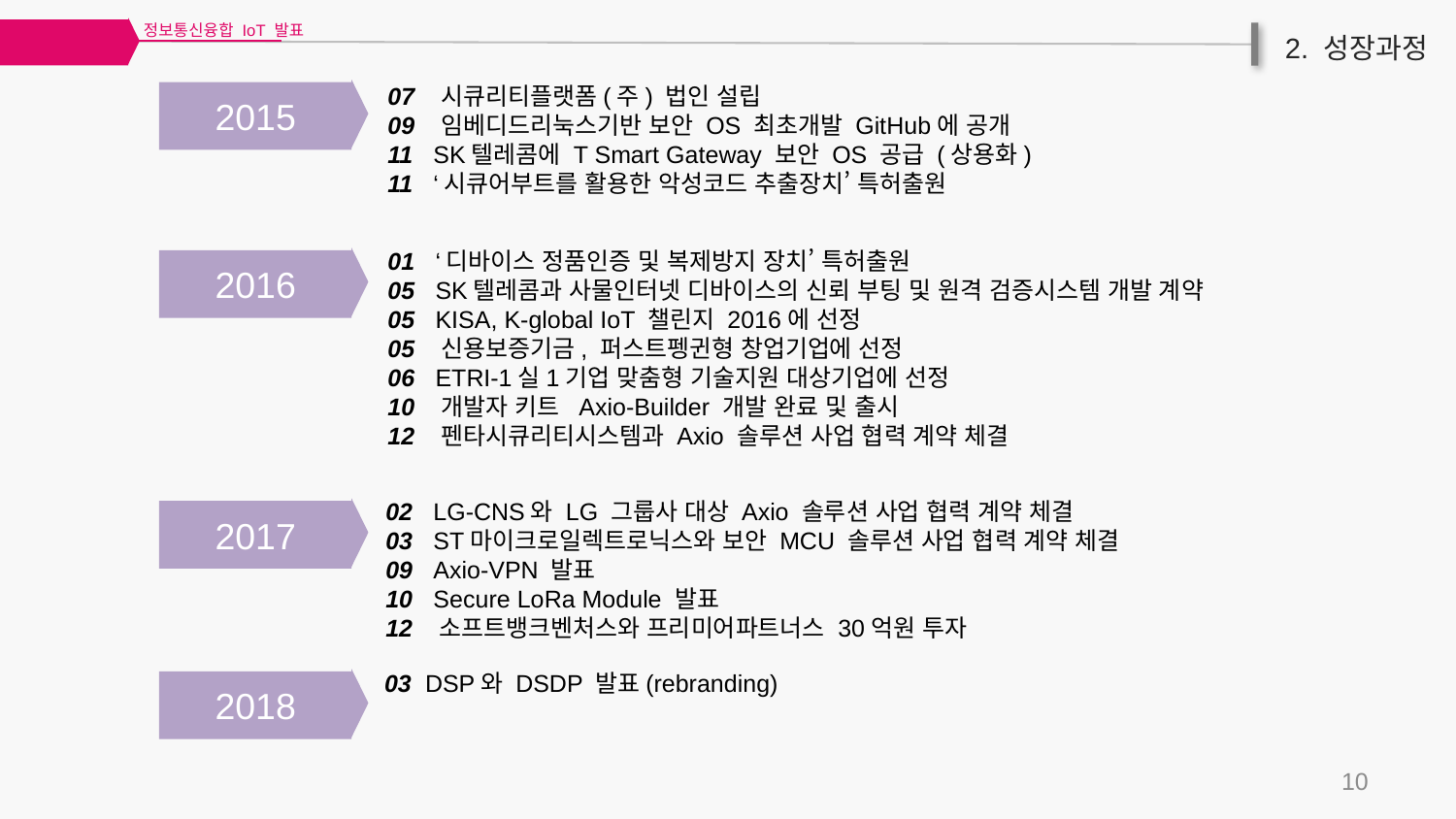

시큐리티
플랫폼
정보통신융합 IoT 발표

2. 성장과정

07   시큐리티플랫폼(주) 법인 설립
09   임베디드리눅스기반 보안 OS 최초개발 GitHub에 공개
11   SK텔레콤에 T Smart Gateway 보안 OS 공급 (상용화)
11   ‘시큐어부트를 활용한 악성코드 추출장치’ 특허출원
2015

01   ‘디바이스 정품인증 및 복제방지 장치’ 특허출원
05   SK텔레콤과 사물인터넷 디바이스의 신뢰 부팅 및 원격 검증시스템 개발 계약
05   KISA, K-global IoT 챌린지 2016에 선정
05   신용보증기금, 퍼스트펭귄형 창업기업에 선정
06   ETRI-1실1기업 맞춤형 기술지원 대상기업에 선정
10   개발자 키트  Axio-Builder 개발 완료 및 출시
12   펜타시큐리티시스템과 Axio 솔루션 사업 협력 계약 체결
2016

02   LG-CNS와 LG 그룹사 대상 Axio 솔루션 사업 협력 계약 체결
03   ST마이크로일렉트로닉스와 보안 MCU 솔루션 사업 협력 계약 체결
09   Axio-VPN 발표
10   Secure LoRa Module 발표
12   소프트뱅크벤처스와 프리미어파트너스 30억원 투자
2017

03  DSP와 DSDP 발표(rebranding)
2018

10